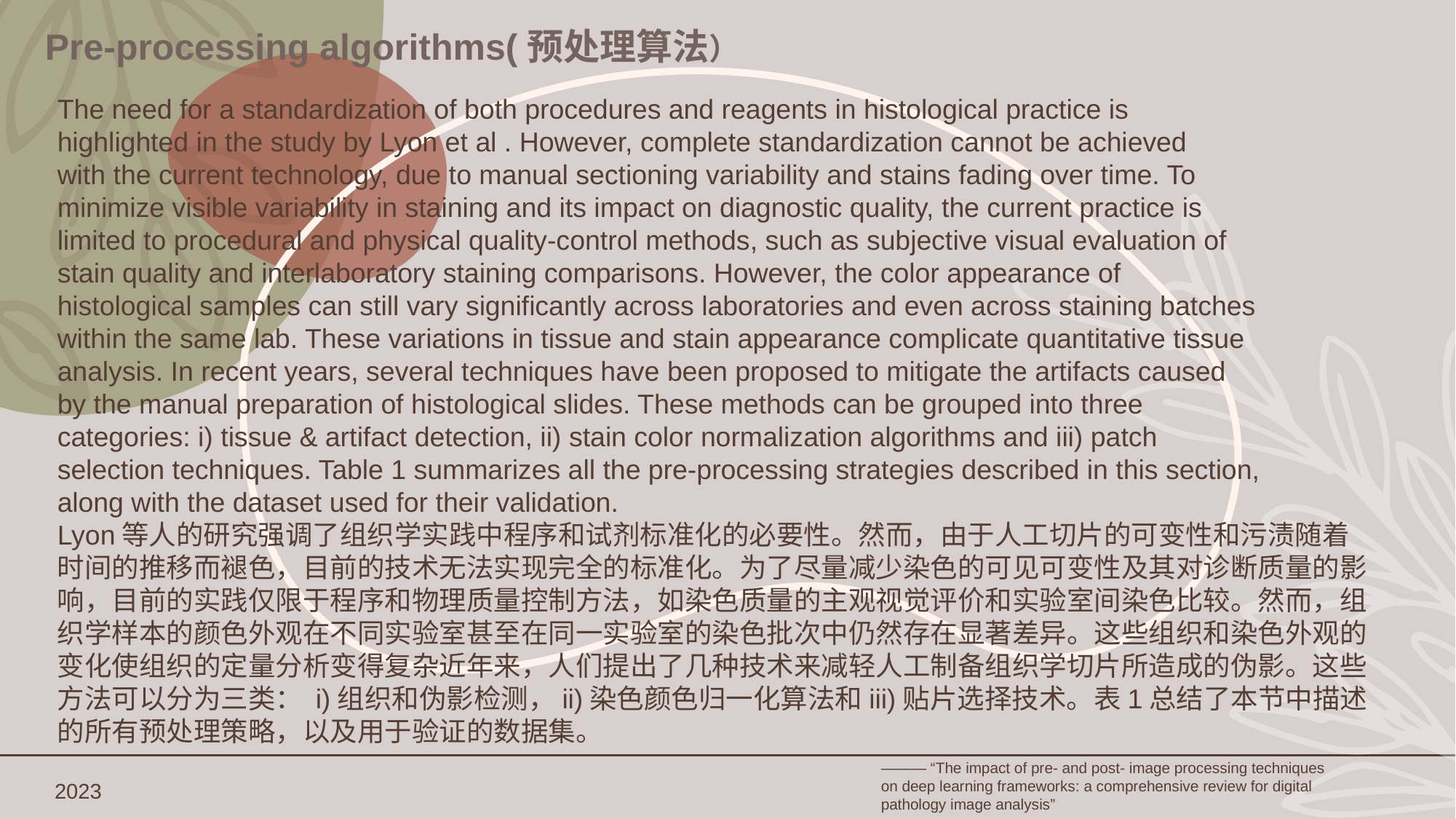

Pre-processing algorithms(预处理算法）
The need for a standardization of both procedures and reagents in histological practice is
highlighted in the study by Lyon et al . However, complete standardization cannot be achieved
with the current technology, due to manual sectioning variability and stains fading over time. To
minimize visible variability in staining and its impact on diagnostic quality, the current practice is
limited to procedural and physical quality-control methods, such as subjective visual evaluation of
stain quality and interlaboratory staining comparisons. However, the color appearance of
histological samples can still vary significantly across laboratories and even across staining batches
within the same lab. These variations in tissue and stain appearance complicate quantitative tissue
analysis. In recent years, several techniques have been proposed to mitigate the artifacts caused
by the manual preparation of histological slides. These methods can be grouped into three
categories: i) tissue & artifact detection, ii) stain color normalization algorithms and iii) patch
selection techniques. Table 1 summarizes all the pre-processing strategies described in this section,
along with the dataset used for their validation.
Lyon等人的研究强调了组织学实践中程序和试剂标准化的必要性。然而，由于人工切片的可变性和污渍随着时间的推移而褪色，目前的技术无法实现完全的标准化。为了尽量减少染色的可见可变性及其对诊断质量的影响，目前的实践仅限于程序和物理质量控制方法，如染色质量的主观视觉评价和实验室间染色比较。然而，组织学样本的颜色外观在不同实验室甚至在同一实验室的染色批次中仍然存在显著差异。这些组织和染色外观的变化使组织的定量分析变得复杂近年来，人们提出了几种技术来减轻人工制备组织学切片所造成的伪影。这些方法可以分为三类： i)组织和伪影检测，ii)染色颜色归一化算法和iii)贴片选择技术。表1总结了本节中描述的所有预处理策略，以及用于验证的数据集。
——— “The impact of pre- and post- image processing techniques on deep learning frameworks: a comprehensive review for digital
pathology image analysis”
2023

9